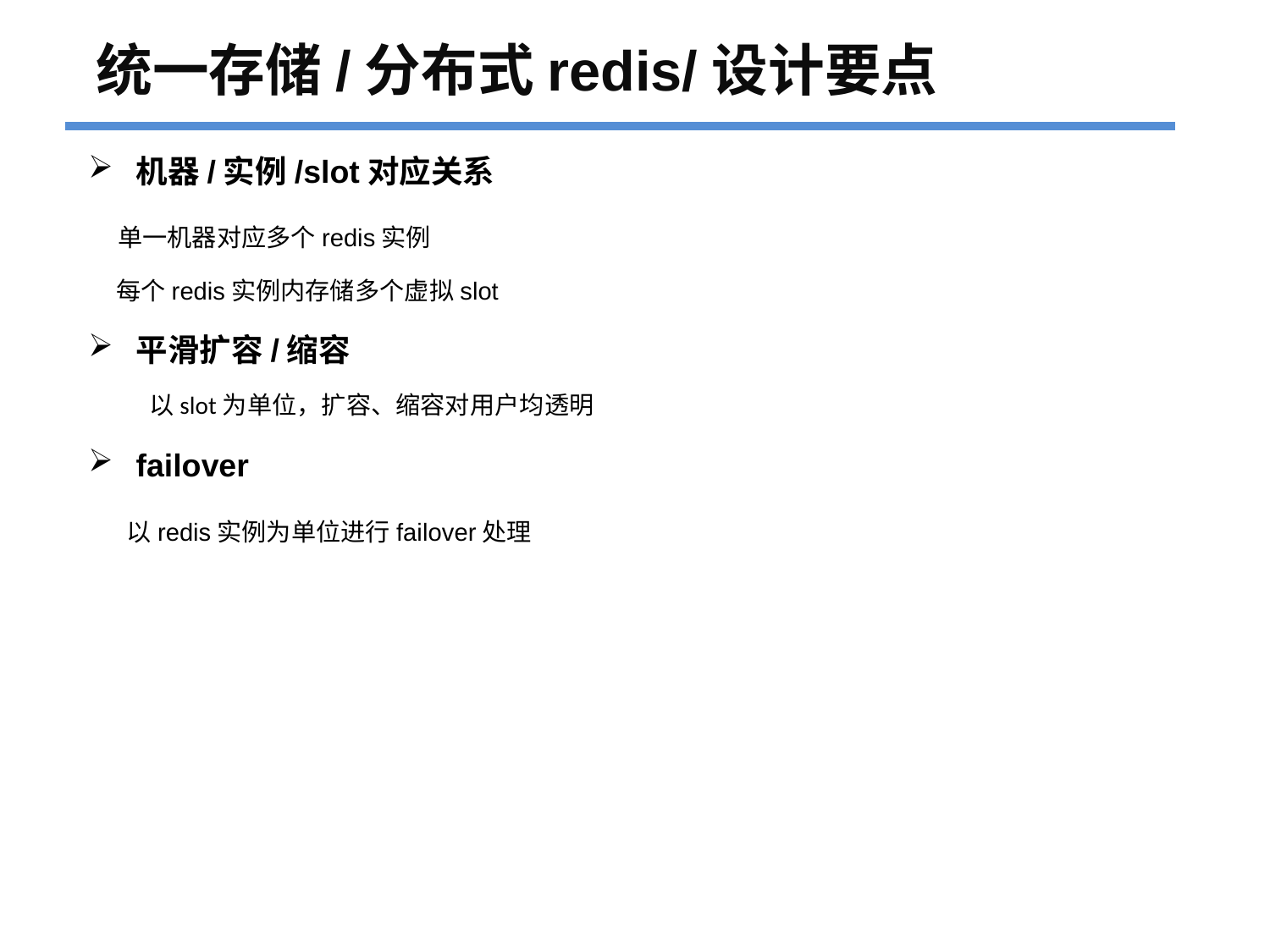

统一存储/分布式redis/设计要点
机器/实例/slot对应关系
    单一机器对应多个redis实例
    每个redis实例内存储多个虚拟slot
平滑扩容/缩容
          以slot为单位，扩容、缩容对用户均透明
failover
     以redis实例为单位进行failover处理